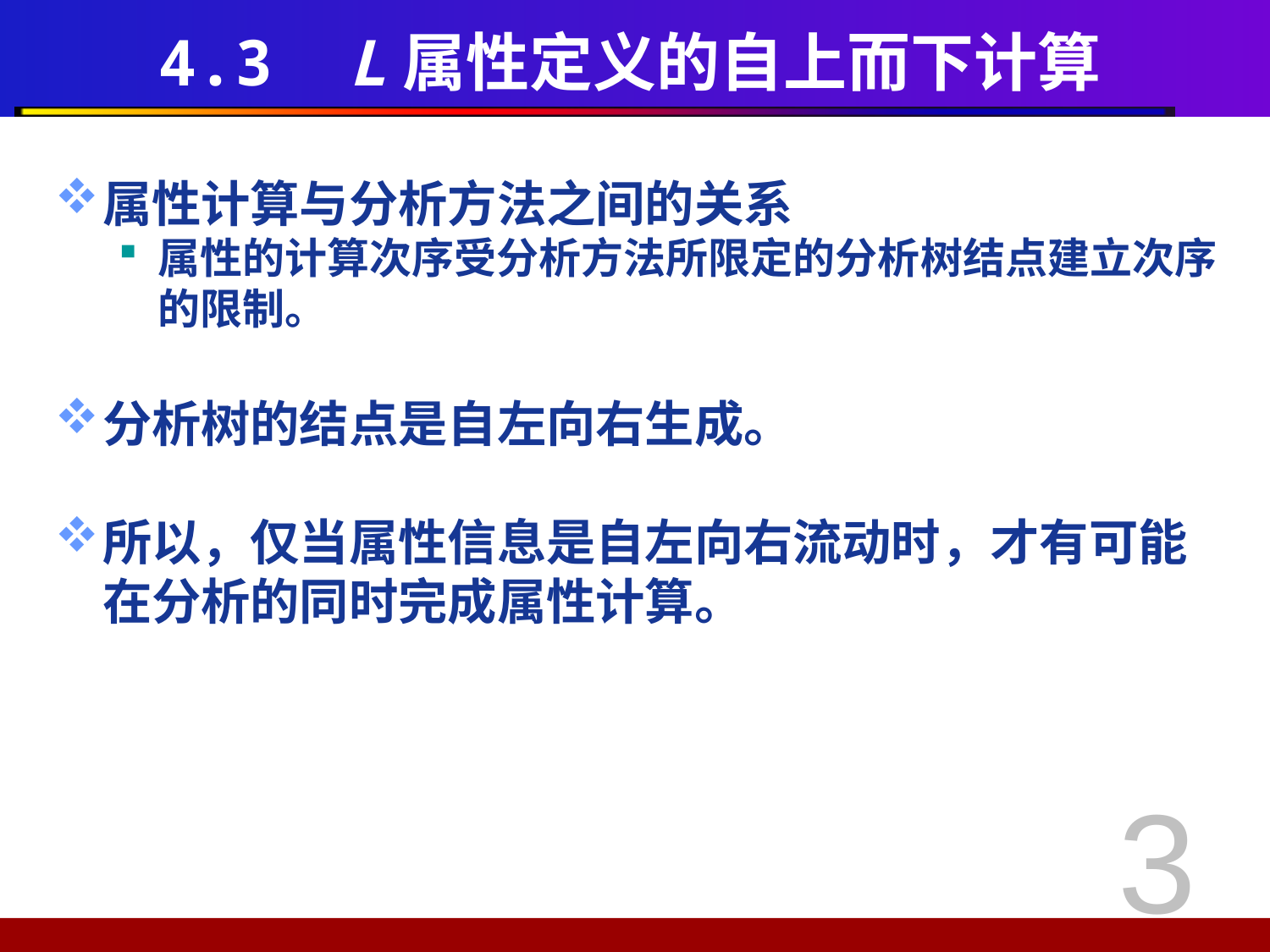

# 4.3  L属性定义的自上而下计算
属性计算与分析方法之间的关系
属性的计算次序受分析方法所限定的分析树结点建立次序的限制。

分析树的结点是自左向右生成。

所以，仅当属性信息是自左向右流动时，才有可能在分析的同时完成属性计算。
3